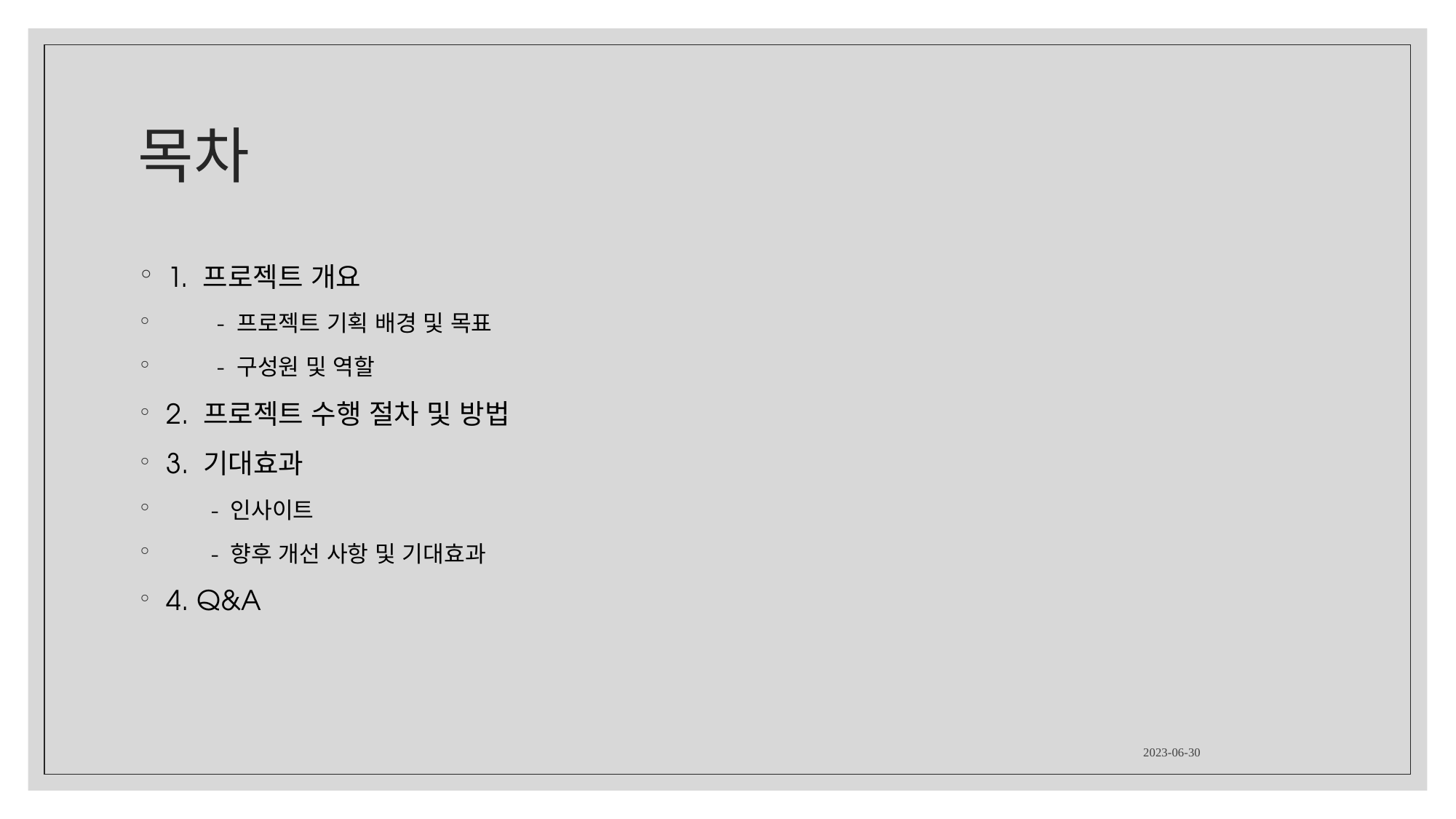

# 목차
 1. 프로젝트 개요
         - 프로젝트 기획 배경 및 목표
         - 구성원 및 역할
 2. 프로젝트 수행 절차 및 방법
 3. 기대효과
        - 인사이트
        - 향후 개선 사항 및 기대효과
 4. Q&A
2023-06-30